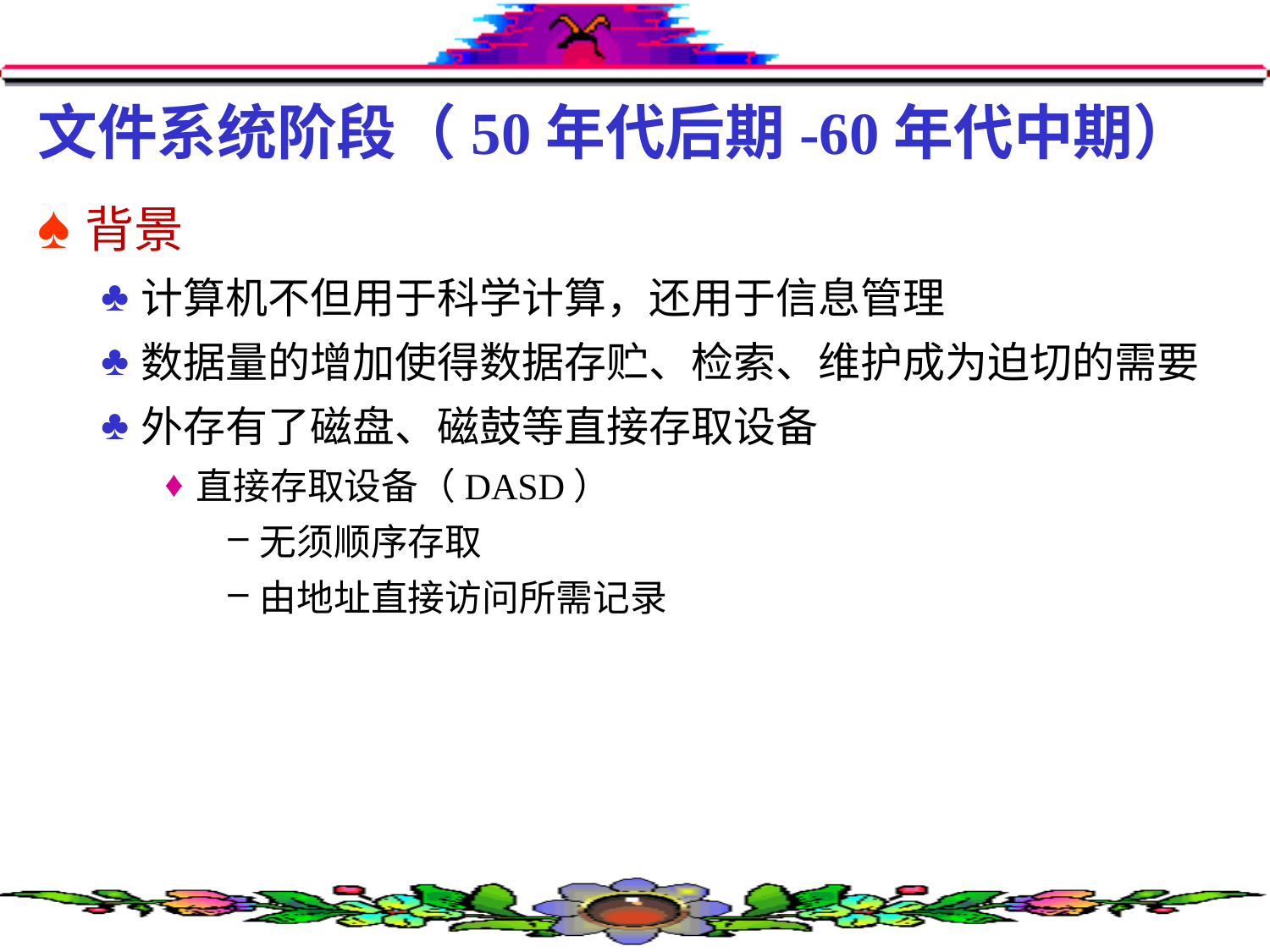

# 文件系统阶段（50年代后期-60年代中期）
背景
计算机不但用于科学计算，还用于信息管理
数据量的增加使得数据存贮、检索、维护成为迫切的需要
外存有了磁盘、磁鼓等直接存取设备
直接存取设备（DASD）
无须顺序存取
由地址直接访问所需记录